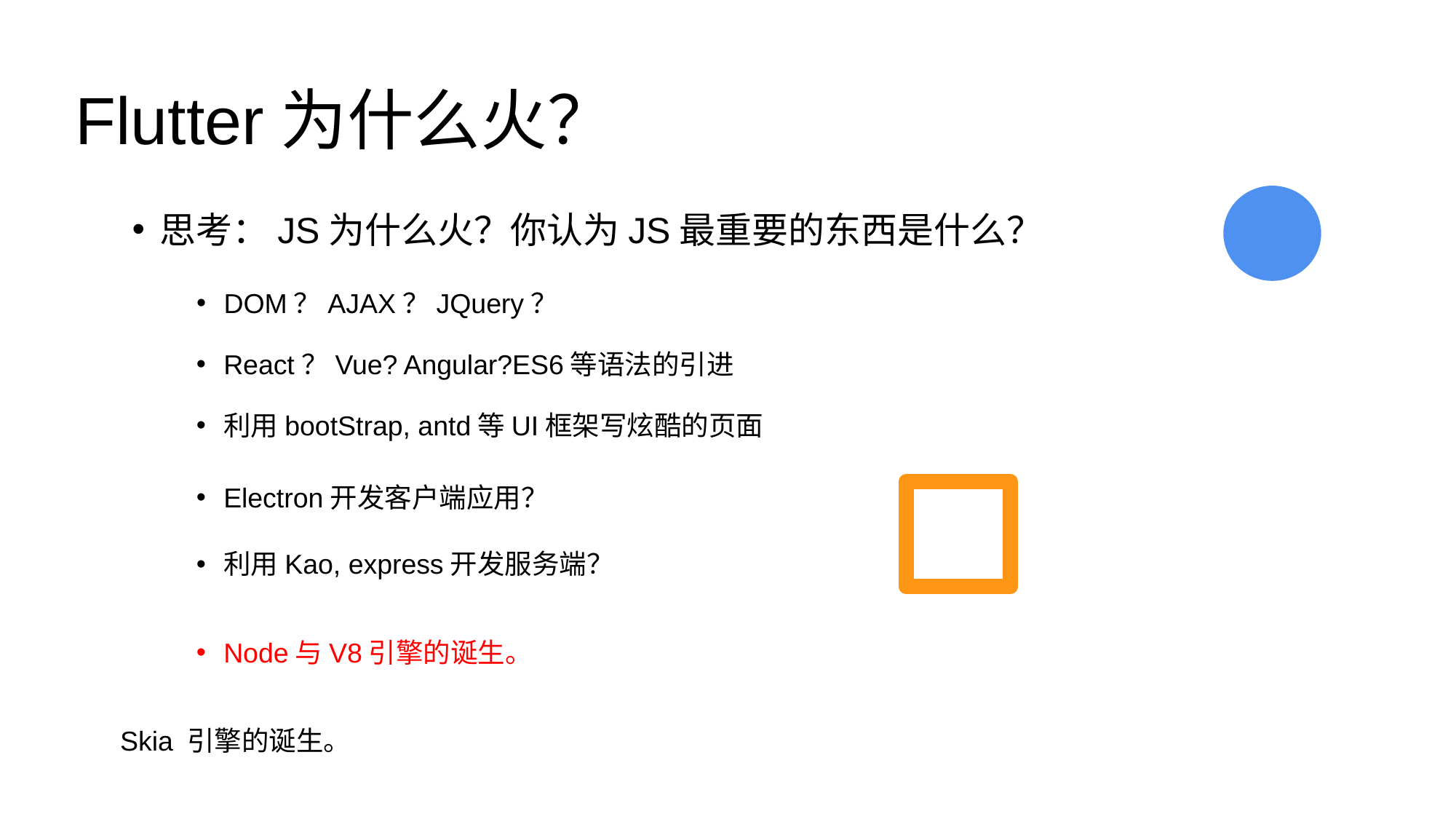

# Flutter为什么火？
思考：JS为什么火？你认为JS最重要的东西是什么？
DOM？AJAX？JQuery？
React？Vue? Angular?ES6等语法的引进
利用bootStrap, antd等UI框架写炫酷的页面
Electron开发客户端应用？
利用Kao, express开发服务端？
Node与V8引擎的诞生。
Skia 引擎的诞生。